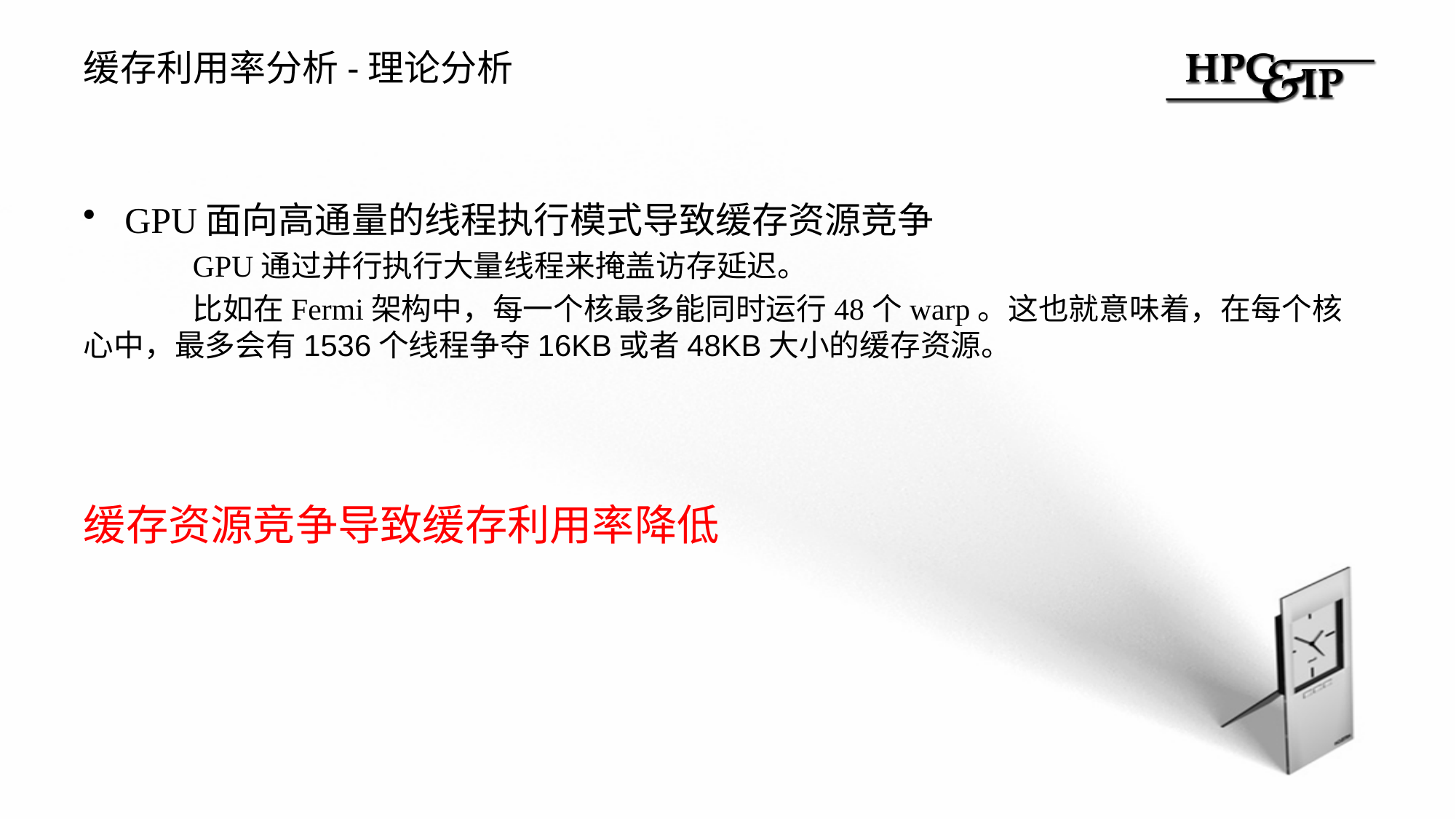

# 缓存利用率分析-理论分析

GPU面向高通量的线程执行模式导致缓存资源竞争
	GPU通过并行执行大量线程来掩盖访存延迟。
	比如在Fermi架构中，每一个核最多能同时运行48个warp。这也就意味着，在每个核心中，最多会有1536个线程争夺16KB或者48KB大小的缓存资源。

缓存资源竞争导致缓存利用率降低